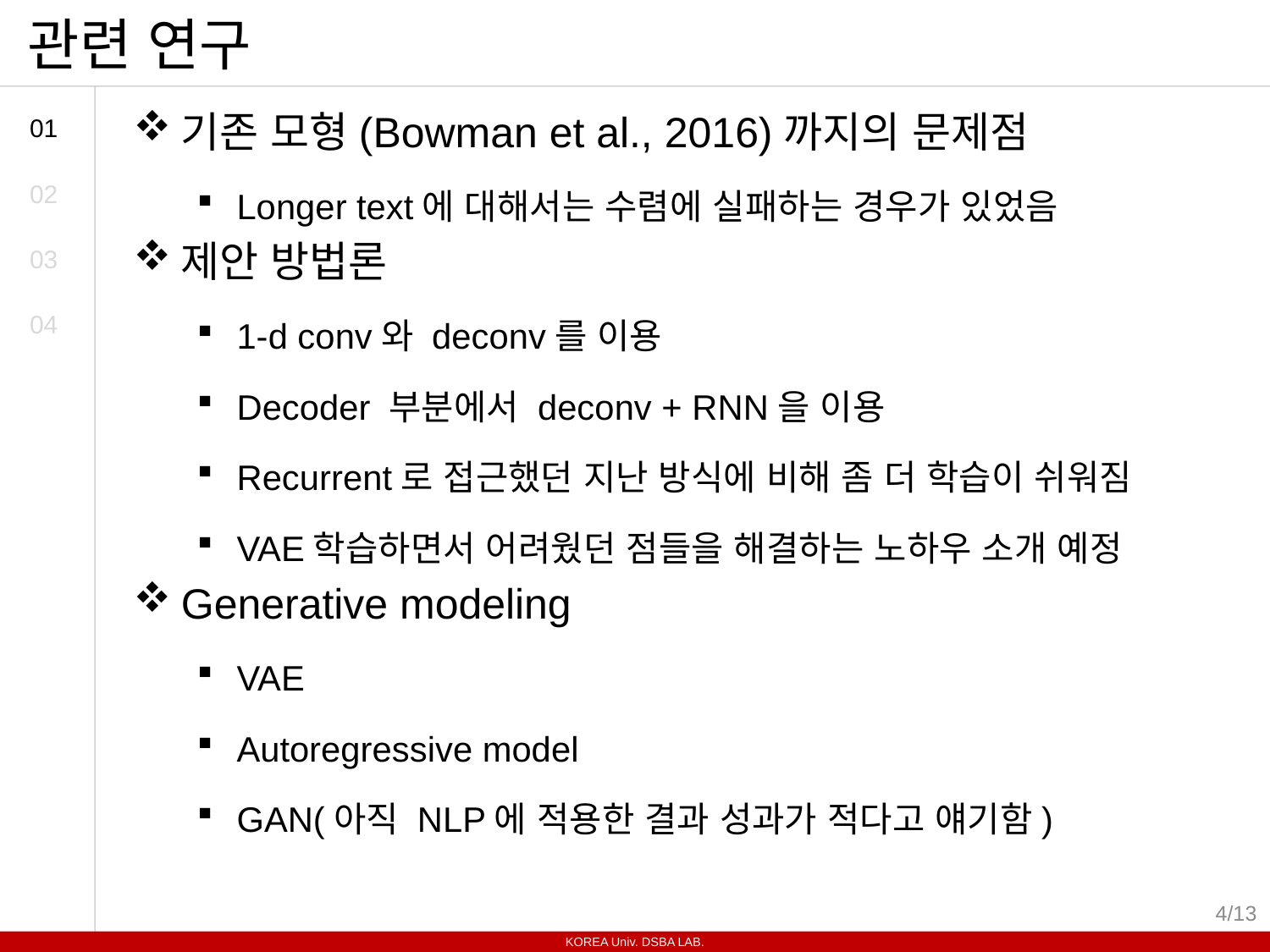

# 관련 연구
기존 모형(Bowman et al., 2016)까지의 문제점
Longer text에 대해서는 수렴에 실패하는 경우가 있었음
제안 방법론
1-d conv와 deconv를 이용
Decoder 부분에서 deconv + RNN을 이용
Recurrent로 접근했던 지난 방식에 비해 좀 더 학습이 쉬워짐
VAE학습하면서 어려웠던 점들을 해결하는 노하우 소개 예정
Generative modeling
VAE
Autoregressive model
GAN(아직 NLP에 적용한 결과 성과가 적다고 얘기함)
01
02
03
04
4/13